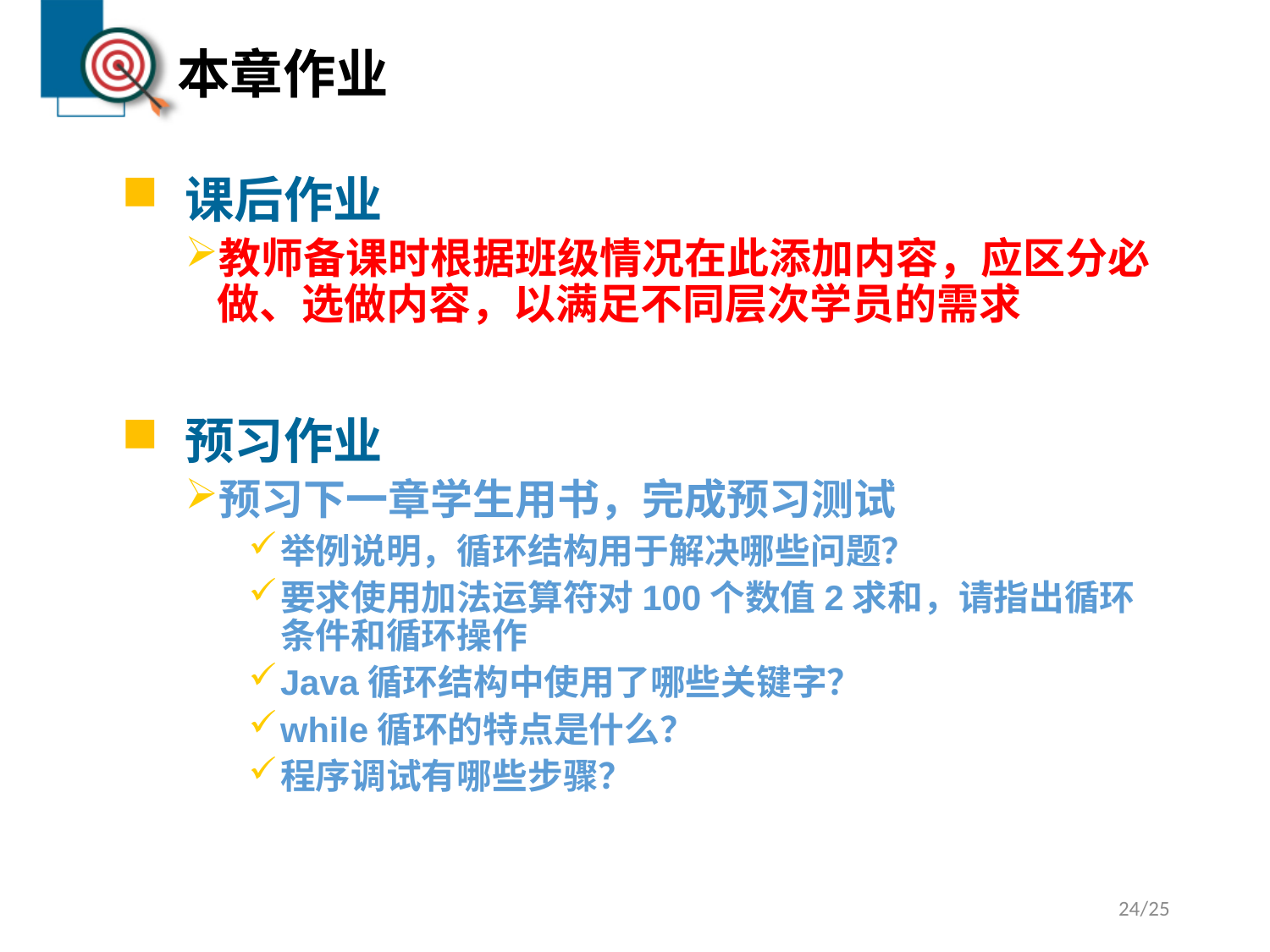

# 本章作业
课后作业
教师备课时根据班级情况在此添加内容，应区分必做、选做内容，以满足不同层次学员的需求

预习作业
预习下一章学生用书，完成预习测试
举例说明，循环结构用于解决哪些问题？
要求使用加法运算符对100个数值2求和，请指出循环条件和循环操作
Java循环结构中使用了哪些关键字？
while循环的特点是什么？
程序调试有哪些步骤？

24/25